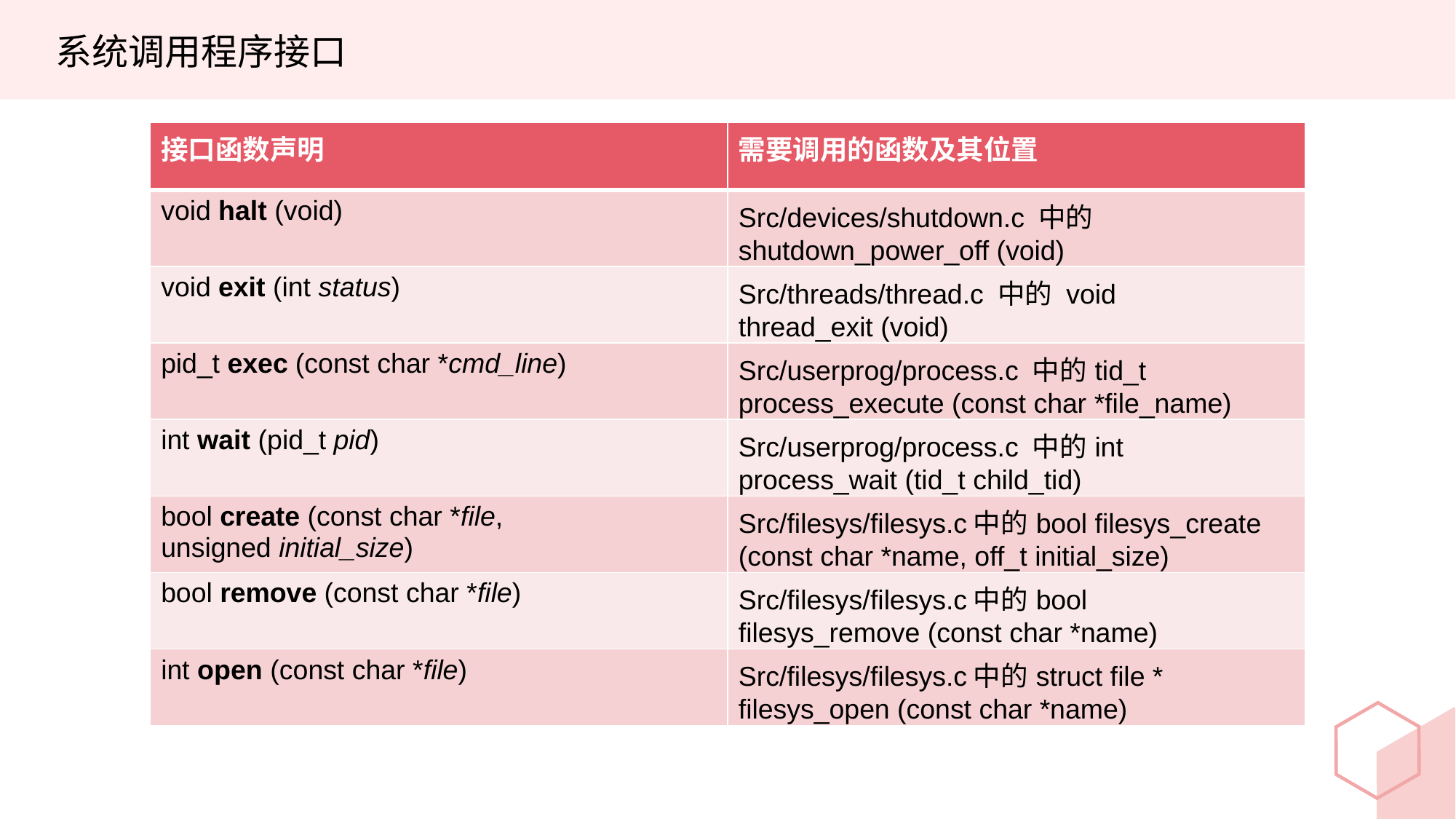

系统调用程序接口
| 接口函数声明 | 需要调用的函数及其位置 |
| --- | --- |
| void halt (void) | Src/devices/shutdown.c 中的shutdown\_power\_off (void) |
| void exit (int status) | Src/threads/thread.c 中的 void thread\_exit (void) |
| pid\_t exec (const char \*cmd\_line) | Src/userprog/process.c 中的tid\_t process\_execute (const char \*file\_name) |
| int wait (pid\_t pid) | Src/userprog/process.c 中的int process\_wait (tid\_t child\_tid) |
| bool create (const char \*file, unsigned initial\_size) | Src/filesys/filesys.c中的bool filesys\_create (const char \*name, off\_t initial\_size) |
| bool remove (const char \*file) | Src/filesys/filesys.c中的bool filesys\_remove (const char \*name) |
| int open (const char \*file) | Src/filesys/filesys.c中的struct file \* filesys\_open (const char \*name) |